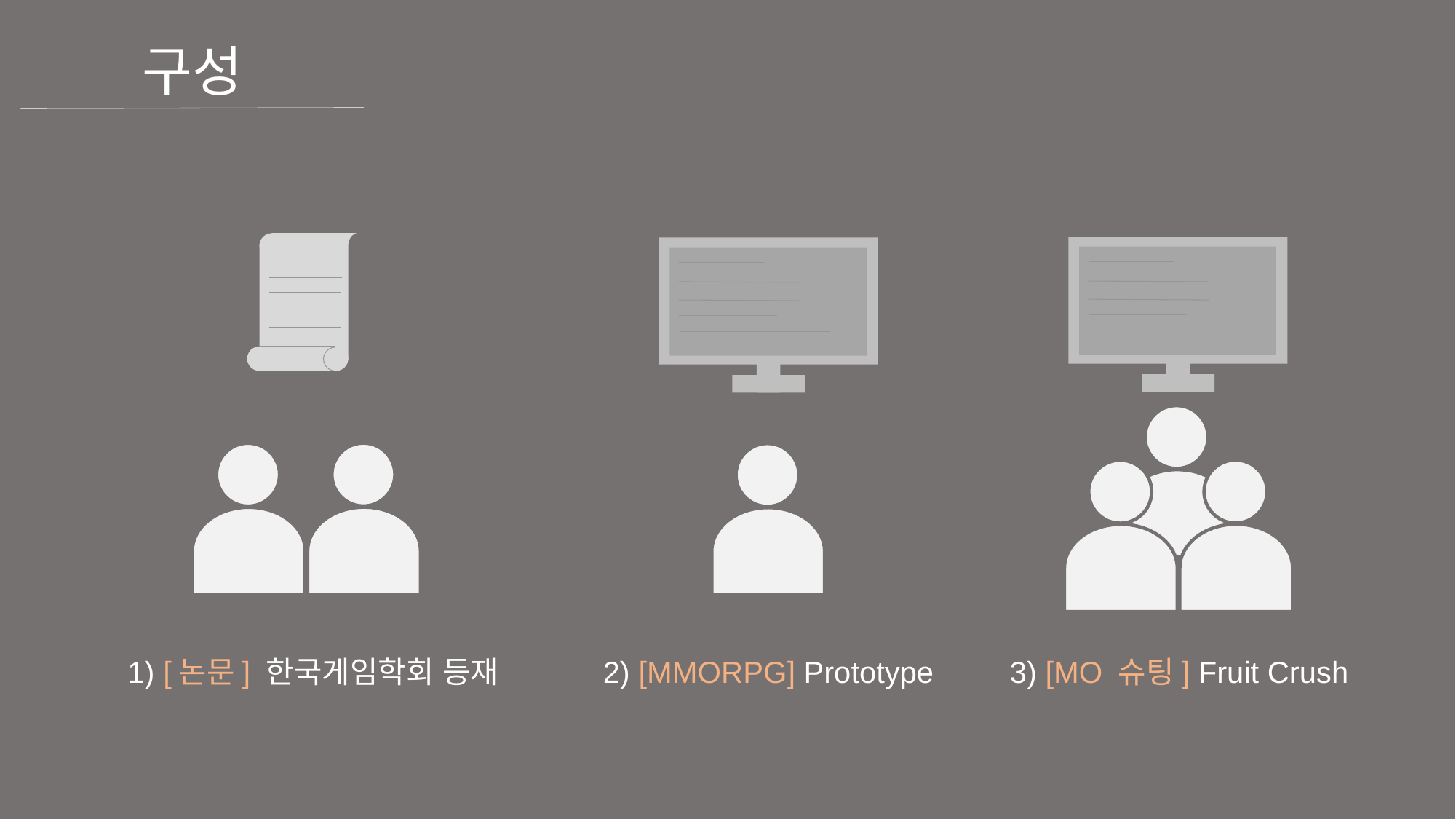

구성

1) [논문] 한국게임학회 등재
2) [MMORPG] Prototype
3) [MO 슈팅] Fruit Crush